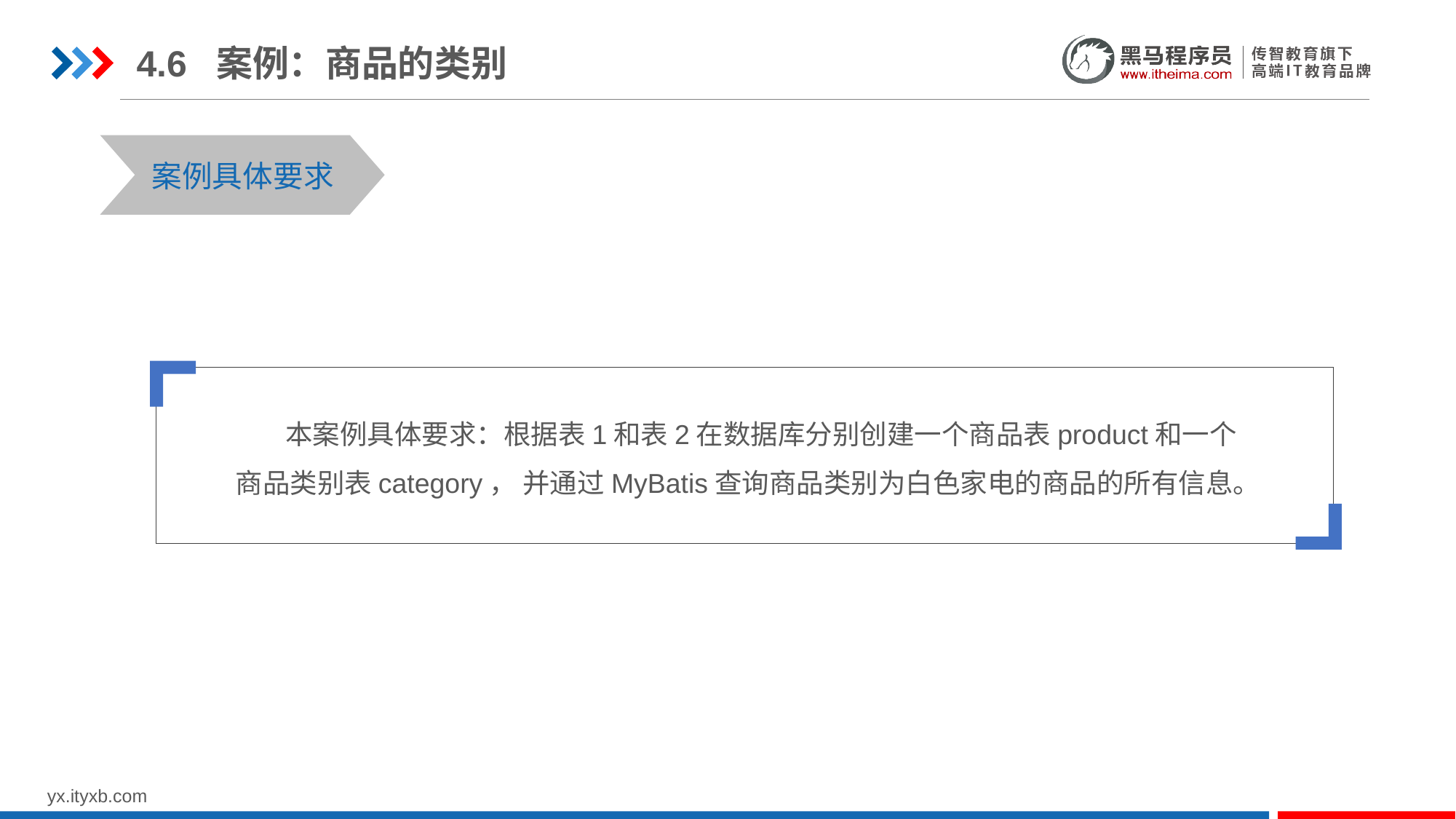

4.6  案例：商品的类别

STEP  01
STEP  03
案例具体要求

       本案例具体要求：根据表1和表2在数据库分别创建一个商品表product和一个商品类别表category， 并通过MyBatis查询商品类别为白色家电的商品的所有信息。